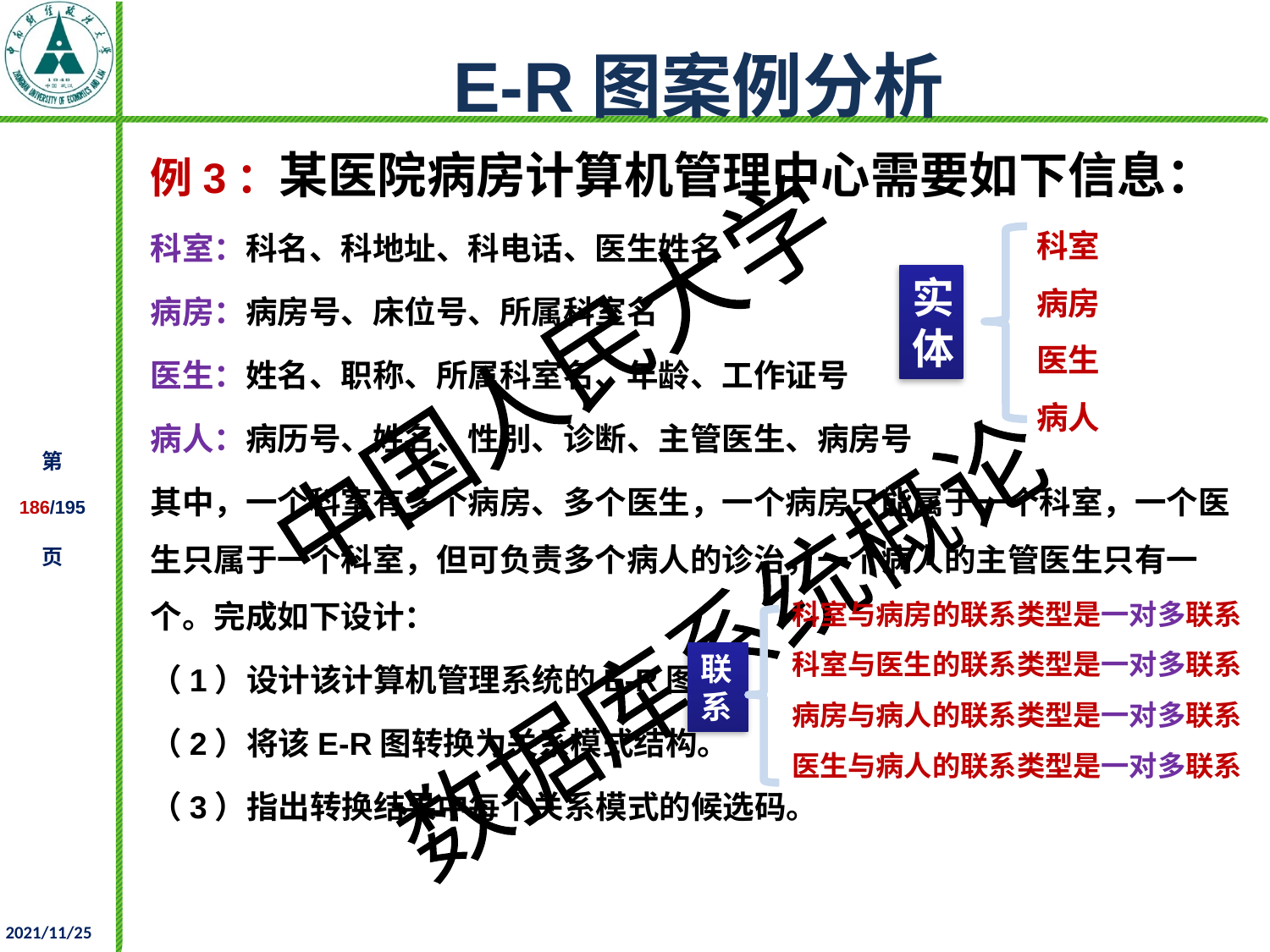

# E-R图案例分析
例3：某医院病房计算机管理中心需要如下信息：
科室：科名、科地址、科电话、医生姓名
病房：病房号、床位号、所属科室名
医生：姓名、职称、所属科室名、年龄、工作证号
病人：病历号、姓名、性别、诊断、主管医生、病房号
其中，一个科室有多个病房、多个医生，一个病房只能属于一个科室，一个医生只属于一个科室，但可负责多个病人的诊治，一个病人的主管医生只有一个。完成如下设计：
（1）设计该计算机管理系统的E-R图
（2）将该E-R图转换为关系模式结构。
（3）指出转换结果中每个关系模式的候选码。

科室
病房
医生
病人

实体
科室与病房的联系类型是一对多联系
科室与医生的联系类型是一对多联系
病房与病人的联系类型是一对多联系
医生与病人的联系类型是一对多联系

联系
2021/11/25